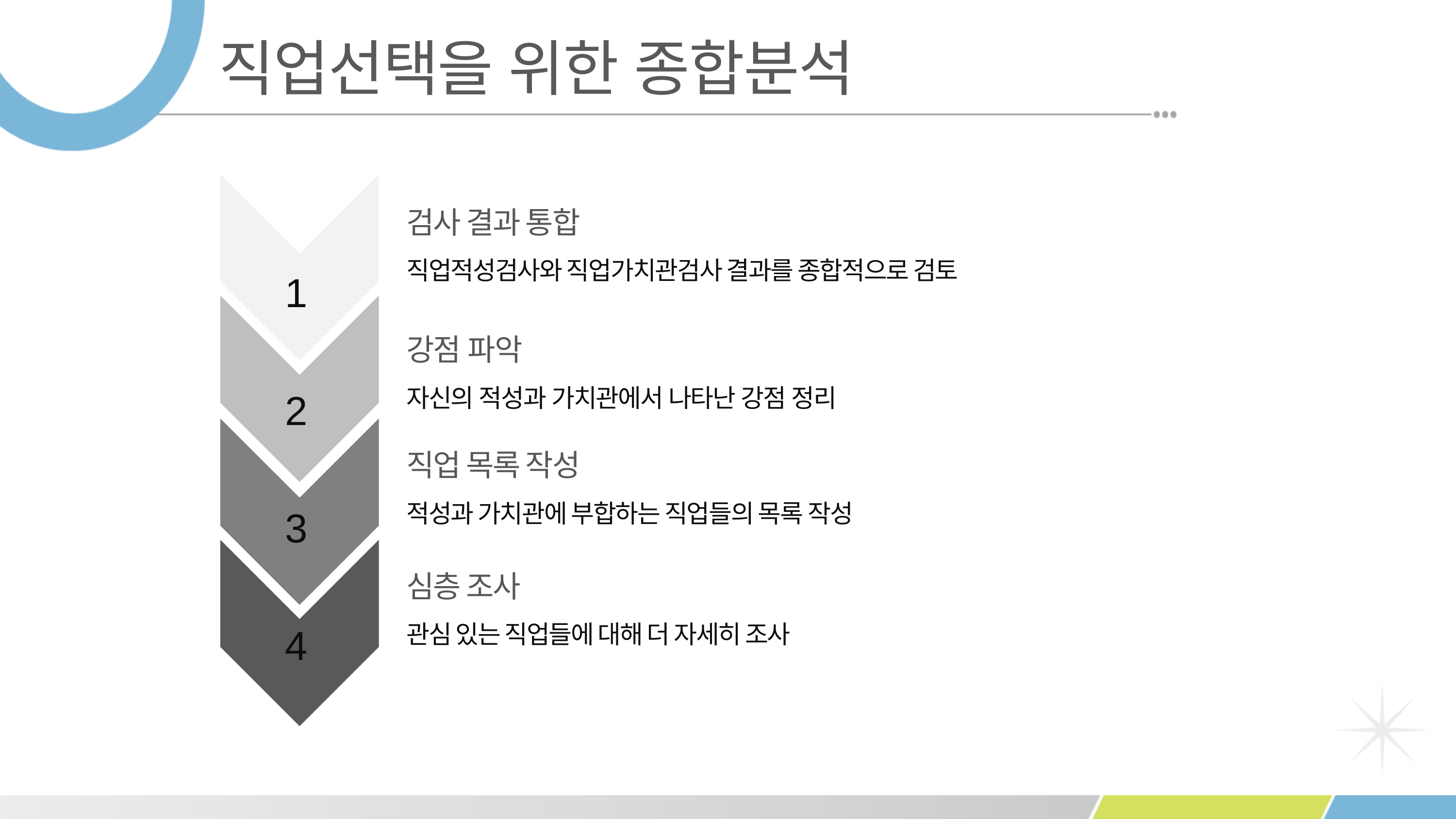

직업선택을 위한 종합분석

검사 결과 통합
직업적성검사와 직업가치관검사 결과를 종합적으로 검토

1
강점 파악
자신의 적성과 가치관에서 나타난 강점 정리

2
직업 목록 작성
적성과 가치관에 부합하는 직업들의 목록 작성
3
심층 조사
관심 있는 직업들에 대해 더 자세히 조사

4